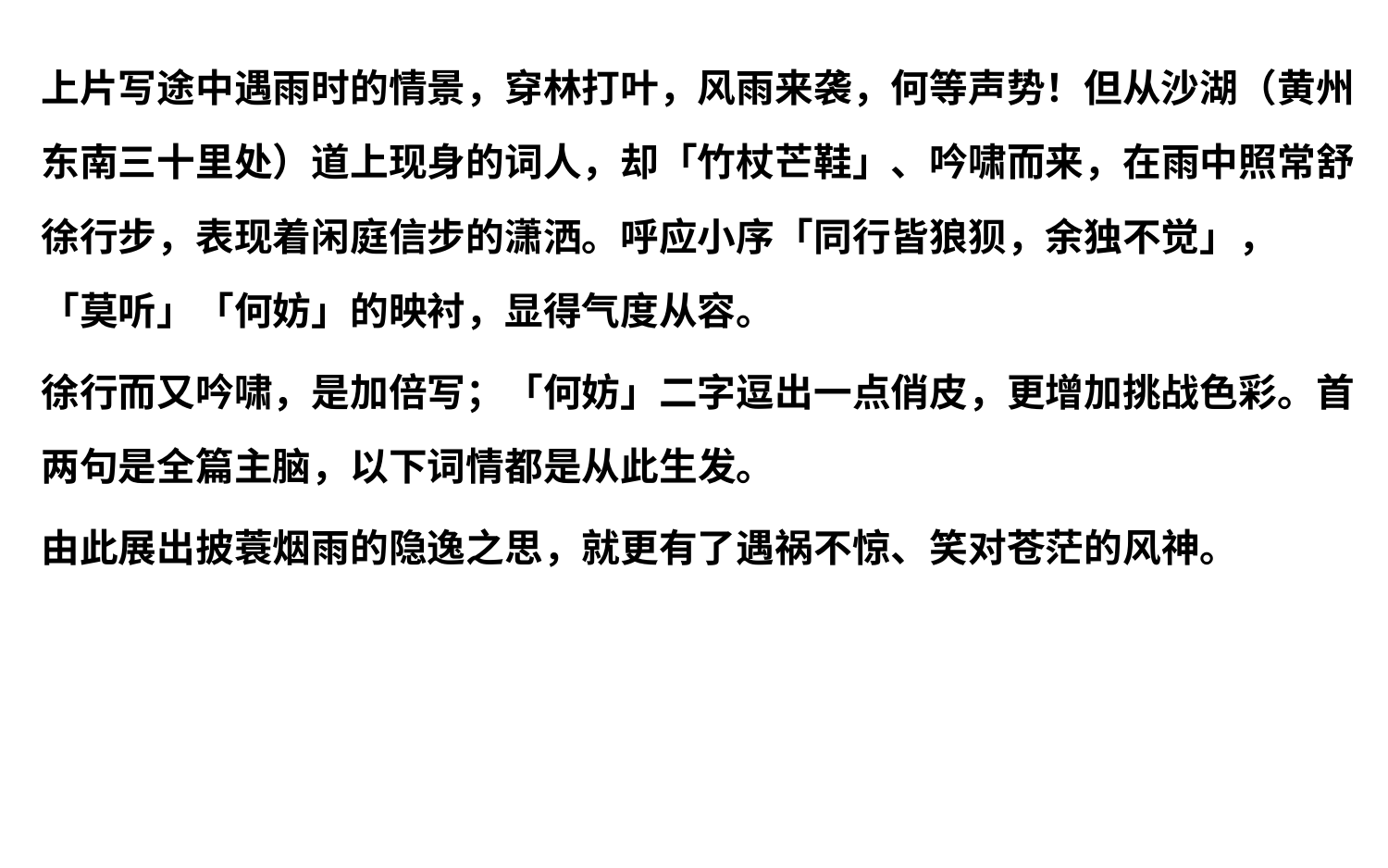

上片写途中遇雨时的情景，穿林打叶，风雨来袭，何等声势！但从沙湖（黄州东南三十里处）道上现身的词人，却「竹杖芒鞋」、吟啸而来，在雨中照常舒徐行步，表现着闲庭信步的潇洒。呼应小序「同行皆狼狈，余独不觉」， 「莫听」「何妨」的映衬，显得气度从容。
徐行而又吟啸，是加倍写；「何妨」二字逗出一点俏皮，更增加挑战色彩。首两句是全篇主脑，以下词情都是从此生发。
由此展出披蓑烟雨的隐逸之思，就更有了遇祸不惊、笑对苍茫的风神。